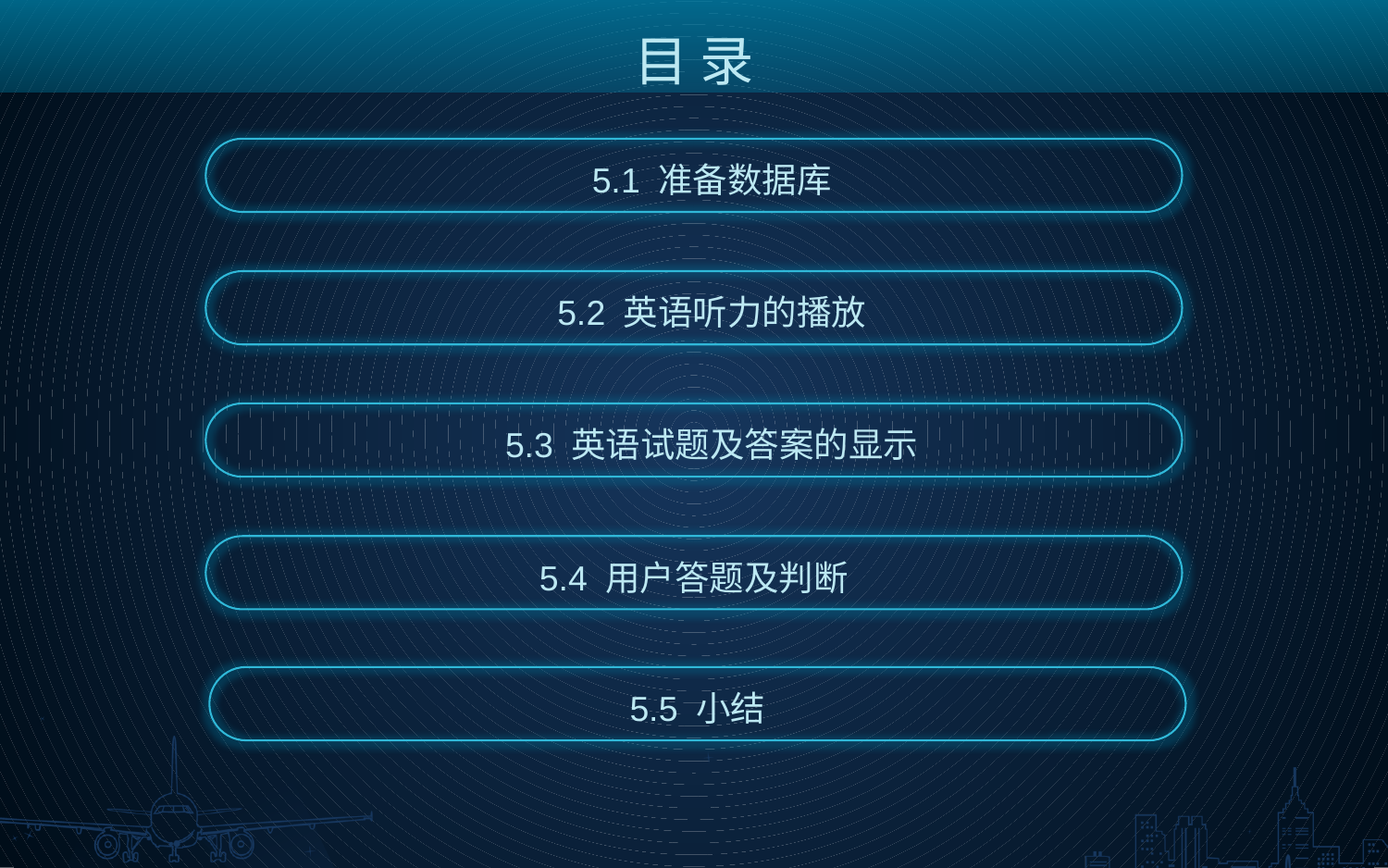

目 录

5.1 准备数据库

5.2 英语听力的播放

5.3 英语试题及答案的显示

5.4 用户答题及判断

5.5 小结